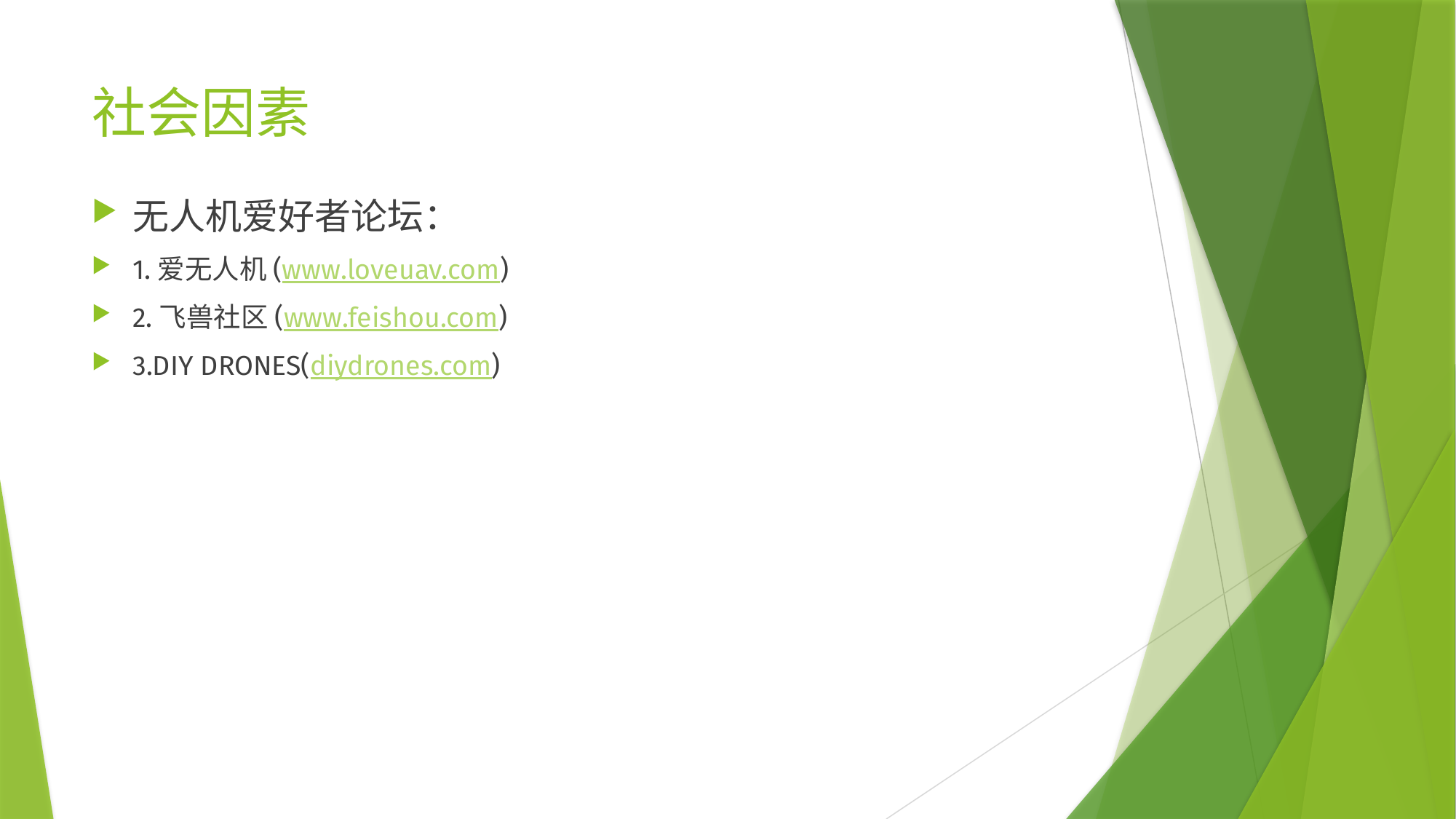

# 社会因素
无人机爱好者论坛：
1.爱无人机(www.loveuav.com)
2.飞兽社区(www.feishou.com)
3.DIY DRONES(diydrones.com)